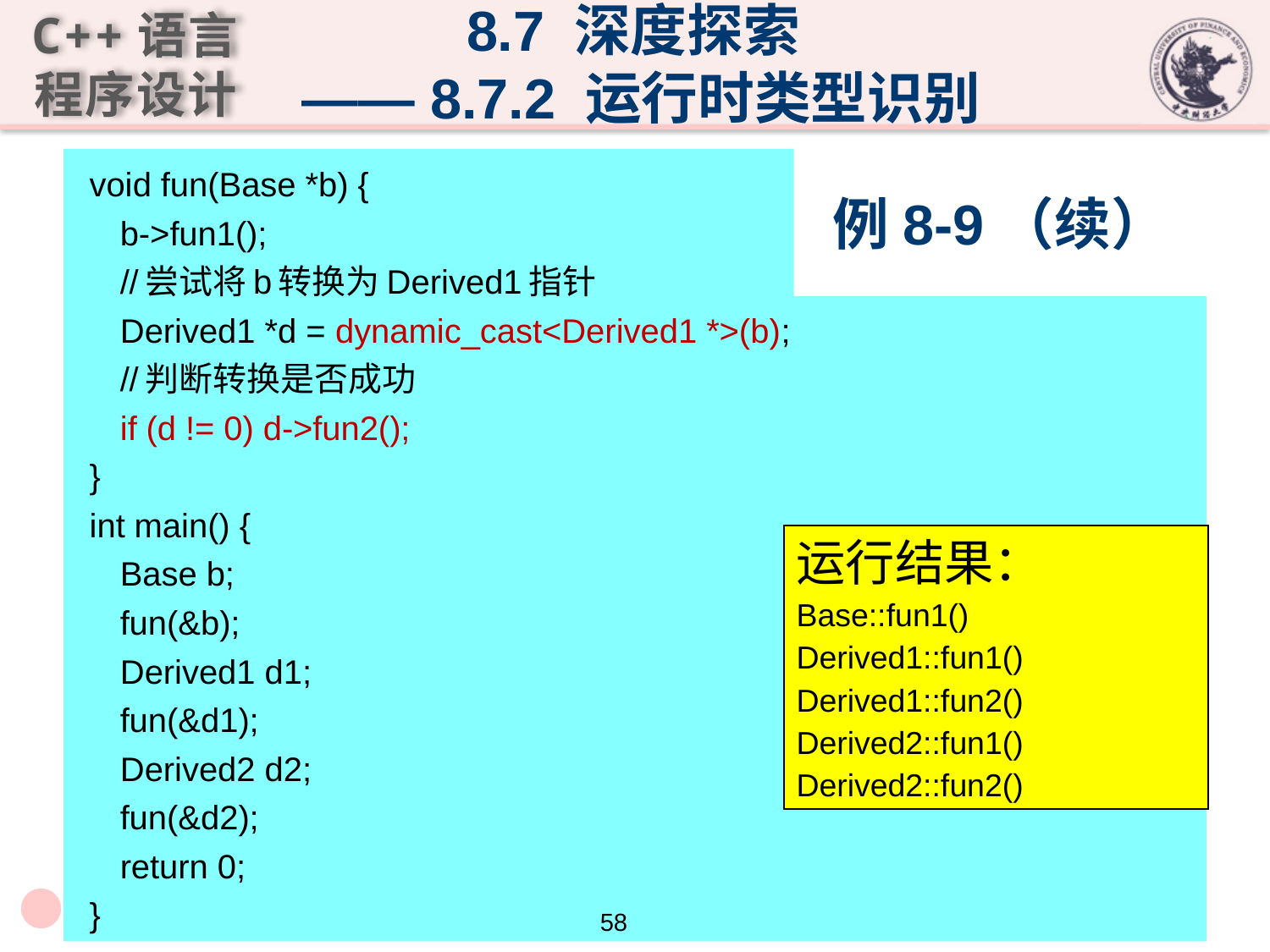

8.7 深度探索
 —— 8.7.2 运行时类型识别
# 例8-9（续）
void fun(Base *b) {
	b->fun1();
	//尝试将b转换为Derived1指针
	Derived1 *d = dynamic_cast<Derived1 *>(b);
	//判断转换是否成功
	if (d != 0) d->fun2();
}
int main() {
	Base b;
	fun(&b);
	Derived1 d1;
	fun(&d1);
	Derived2 d2;
	fun(&d2);
	return 0;
}
运行结果：
Base::fun1()
Derived1::fun1()
Derived1::fun2()
Derived2::fun1()
Derived2::fun2()
58